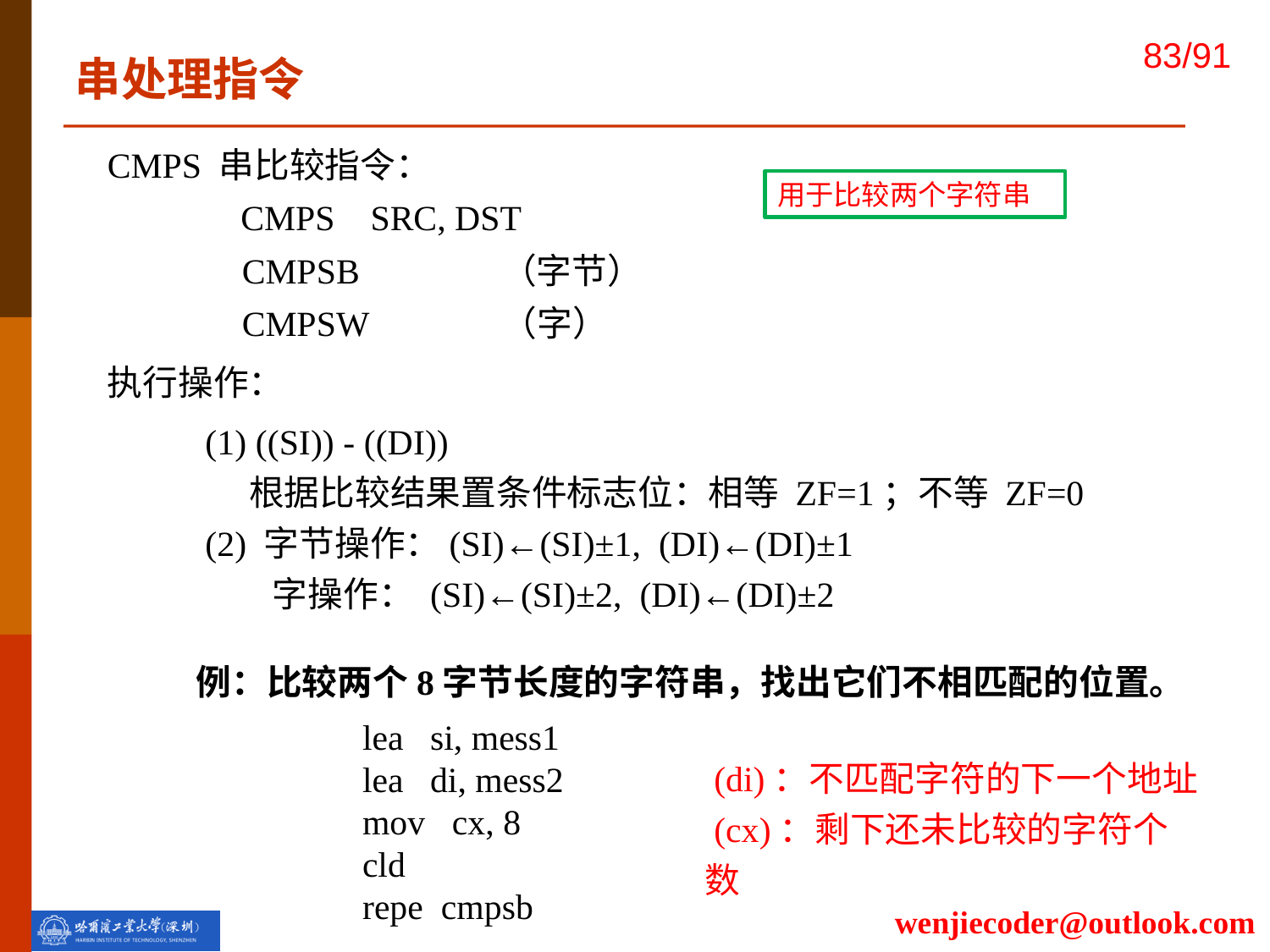

串处理指令
CMPS 串比较指令：
               CMPS    SRC, DST
        CMPSB               （字节）
        CMPSW              （字）
执行操作：
           (1) ((SI)) - ((DI))
                 根据比较结果置条件标志位：相等 ZF=1；不等 ZF=0
           (2) 字节操作：(SI)←(SI)±1,  (DI)←(DI)±1
                    字操作： (SI)←(SI)±2,  (DI)←(DI)±2
用于比较两个字符串
例：比较两个8字节长度的字符串，找出它们不相匹配的位置。
lea   si, mess1
lea   di, mess2
mov   cx, 8
cld
repe  cmpsb
 (di)：不匹配字符的下一个地址
 (cx)：剩下还未比较的字符个数